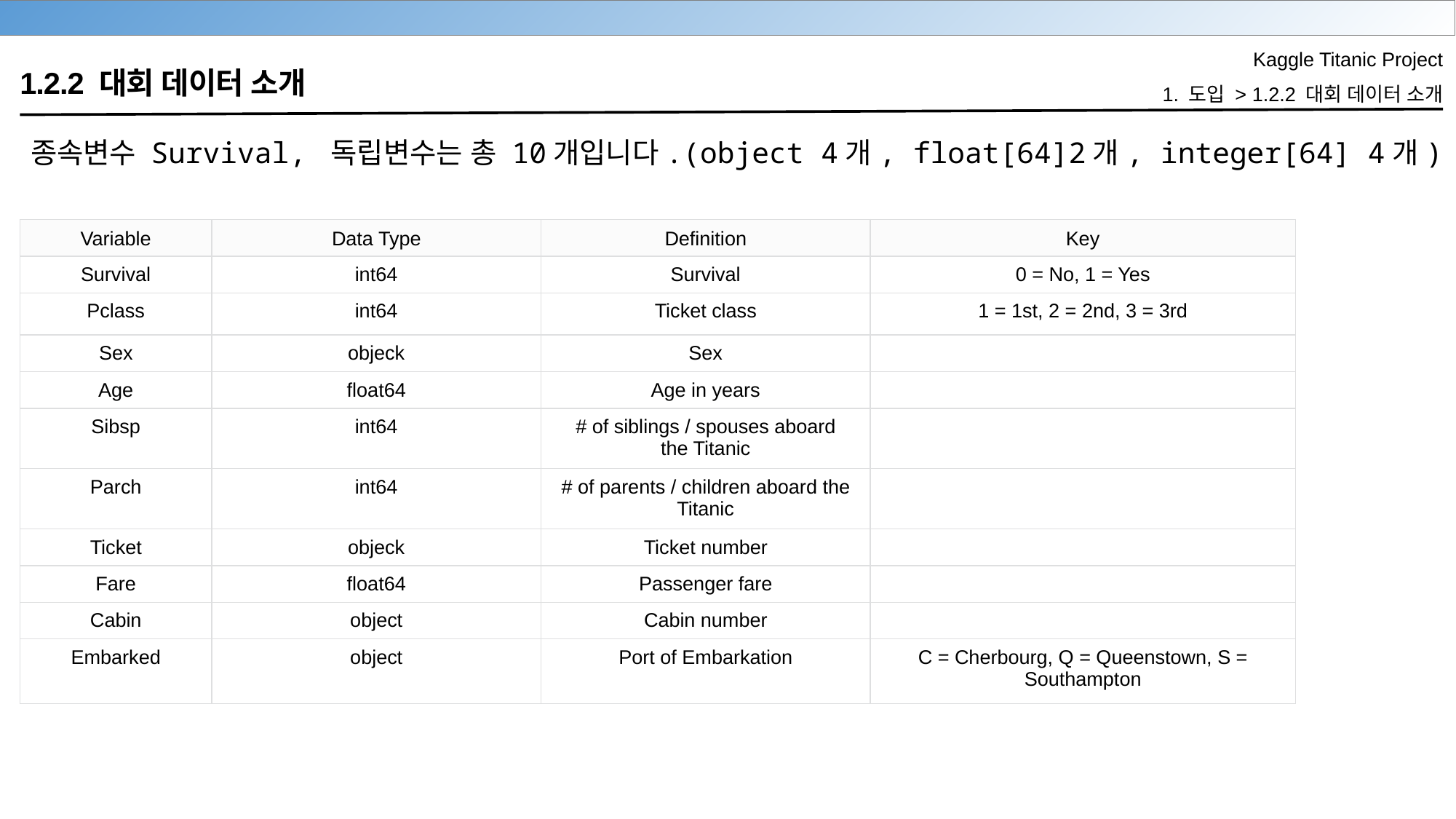

Kaggle Titanic Project
1. 도입 > 1.2.2 대회 데이터 소개
1.2.2 대회 데이터 소개
종속변수 Survival, 독립변수는 총 10개입니다.(object 4개, float[64]2개, integer[64] 4개)
| Variable | Data Type | Definition | Key |
| --- | --- | --- | --- |
| Survival | int64 | Survival | 0 = No, 1 = Yes |
| Pclass | int64 | Ticket class | 1 = 1st, 2 = 2nd, 3 = 3rd |
| Sex | objeck | Sex |  |
| Age | float64 | Age in years |  |
| Sibsp | int64 | # of siblings / spouses aboard the Titanic |  |
| Parch | int64 | # of parents / children aboard the Titanic |  |
| Ticket | objeck | Ticket number |  |
| Fare | float64 | Passenger fare |  |
| Cabin | object | Cabin number |  |
| Embarked | object | Port of Embarkation | C = Cherbourg, Q = Queenstown, S = Southampton |